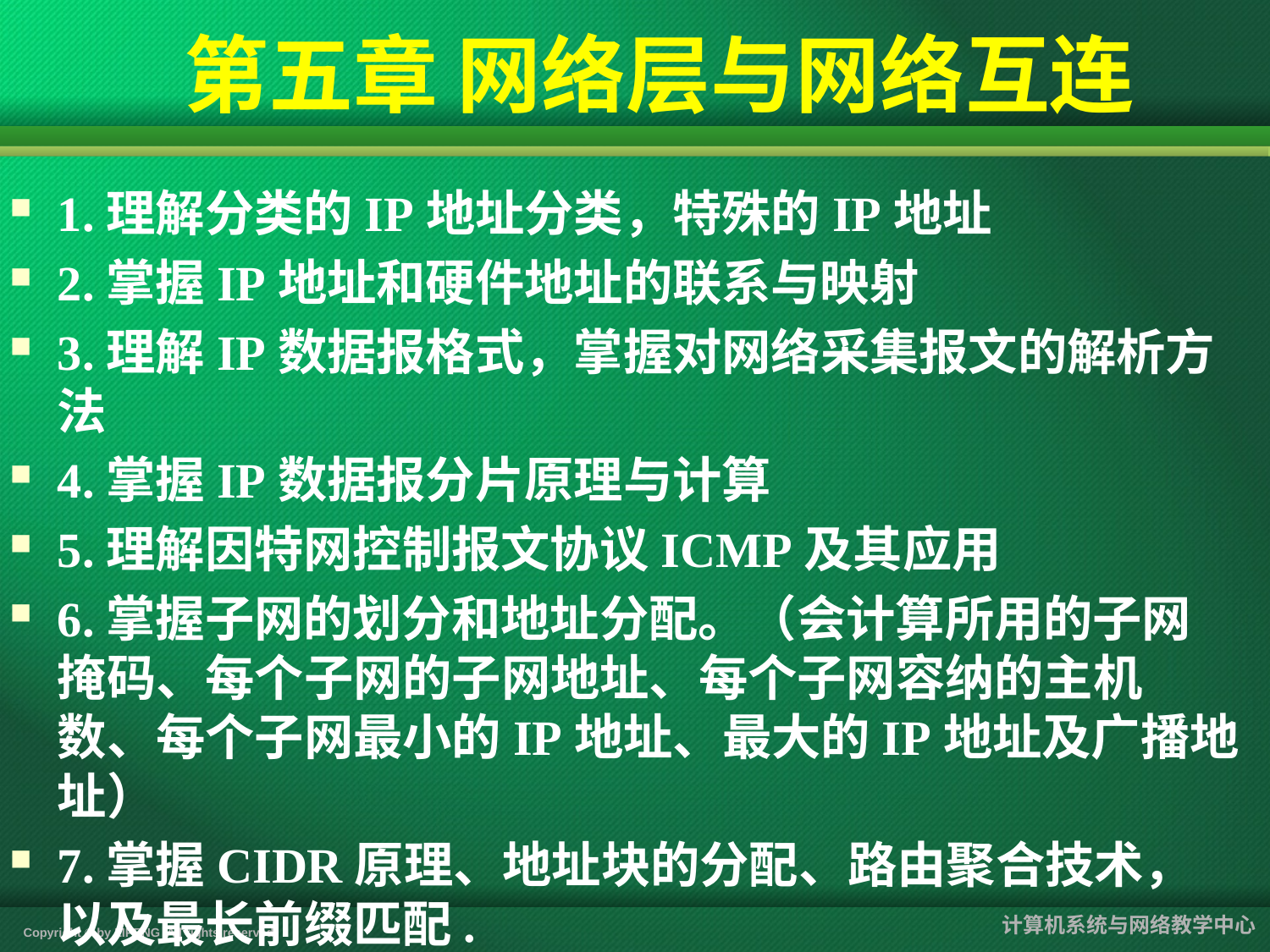

#
第五章 网络层与网络互连
1.理解分类的IP地址分类，特殊的IP地址
2.掌握IP地址和硬件地址的联系与映射
3.理解IP数据报格式，掌握对网络采集报文的解析方法
4.掌握IP数据报分片原理与计算
5.理解因特网控制报文协议ICMP及其应用
6.掌握子网的划分和地址分配。（会计算所用的子网掩码、每个子网的子网地址、每个子网容纳的主机数、每个子网最小的IP地址、最大的IP地址及广播地址）
7.掌握CIDR原理、地址块的分配、路由聚合技术，以及最长前缀匹配.